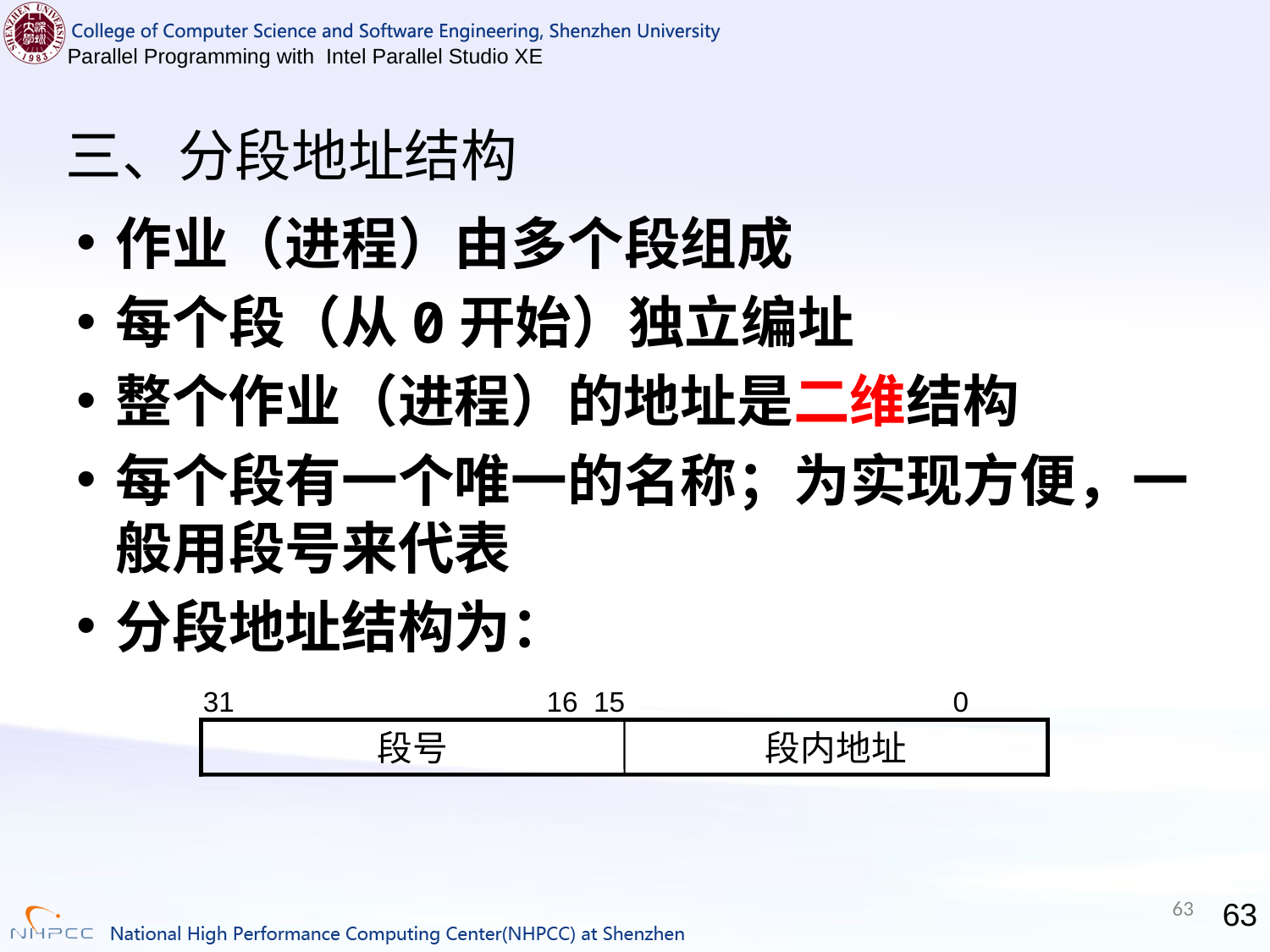

# 三、分段地址结构
作业（进程）由多个段组成
每个段（从0开始）独立编址
整个作业（进程）的地址是二维结构
每个段有一个唯一的名称；为实现方便，一般用段号来代表
分段地址结构为：

31                                        16  15                                          0
段号

段内地址

63
63